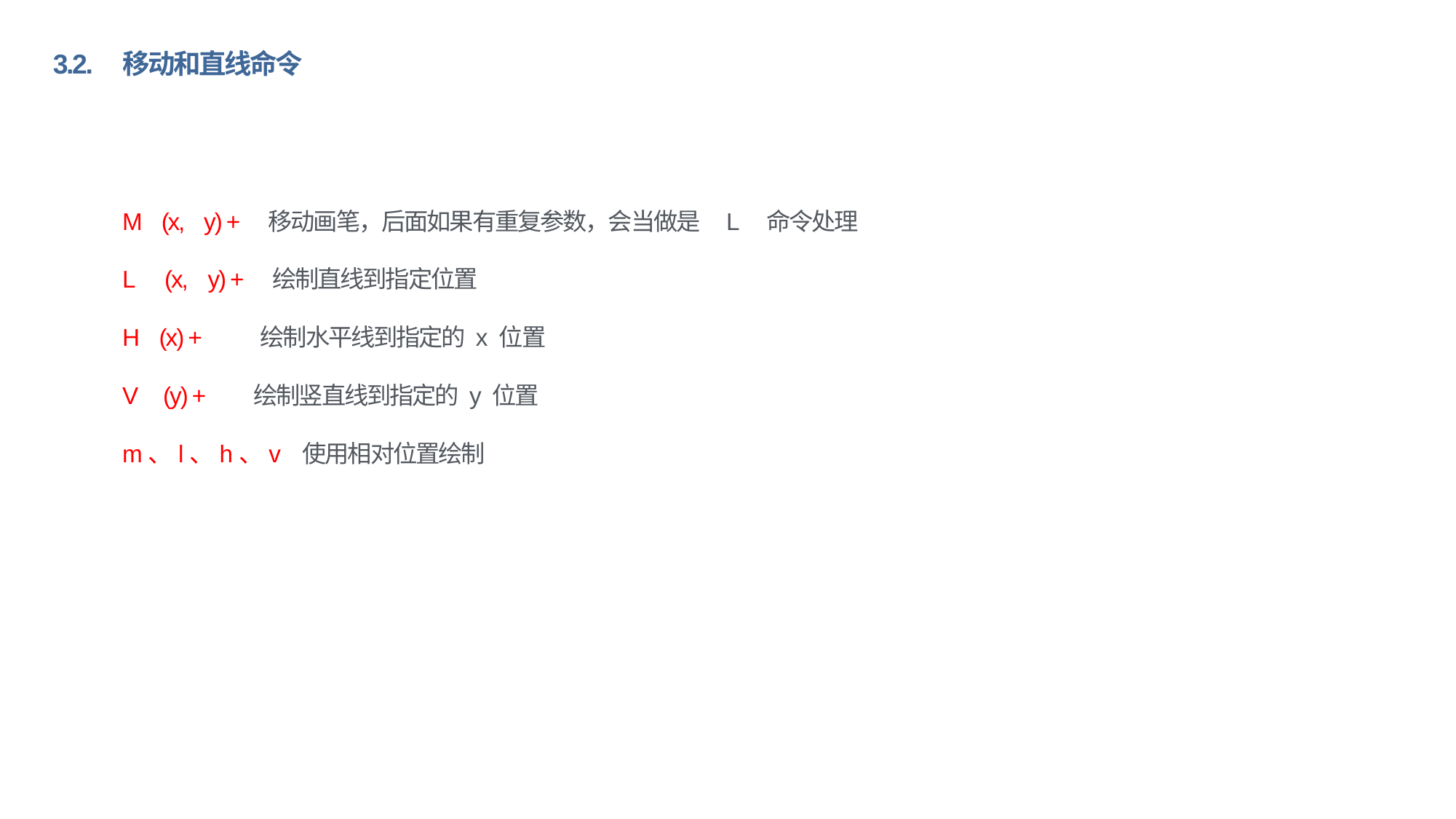

3.2.  移动和直线命令
M  (x,  y) +  移动画笔，后面如果有重复参数，会当做是  L  命令处理

L    (x,  y) +  绘制直线到指定位置

H    (x) +          绘制水平线到指定的 x 位置

V     (y) +        绘制竖直线到指定的 y 位置

m、l、h、v   使用相对位置绘制